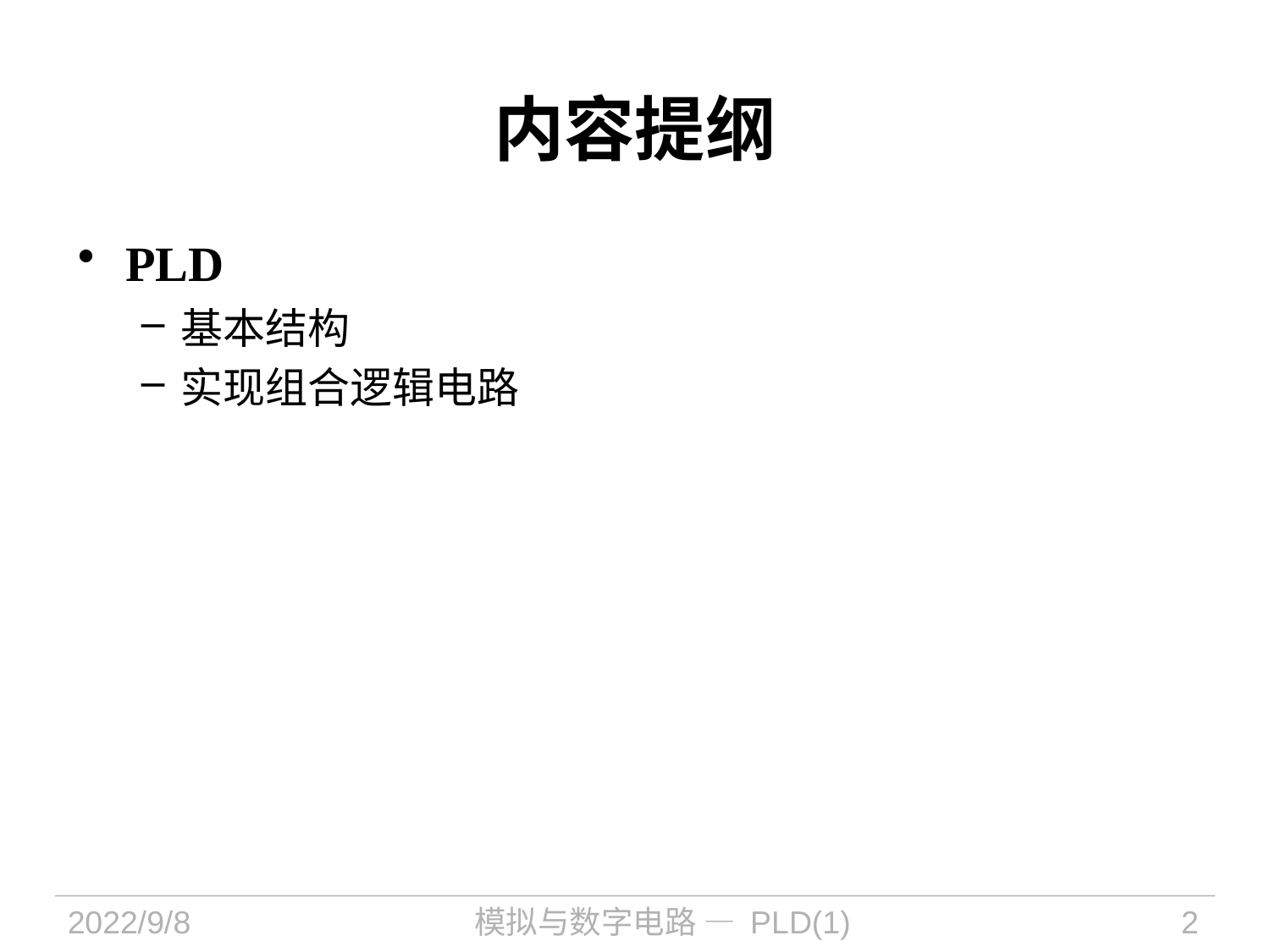

内容提纲
PLD
基本结构
实现组合逻辑电路
2022/9/8
模拟与数字电路 — PLD(1)
2